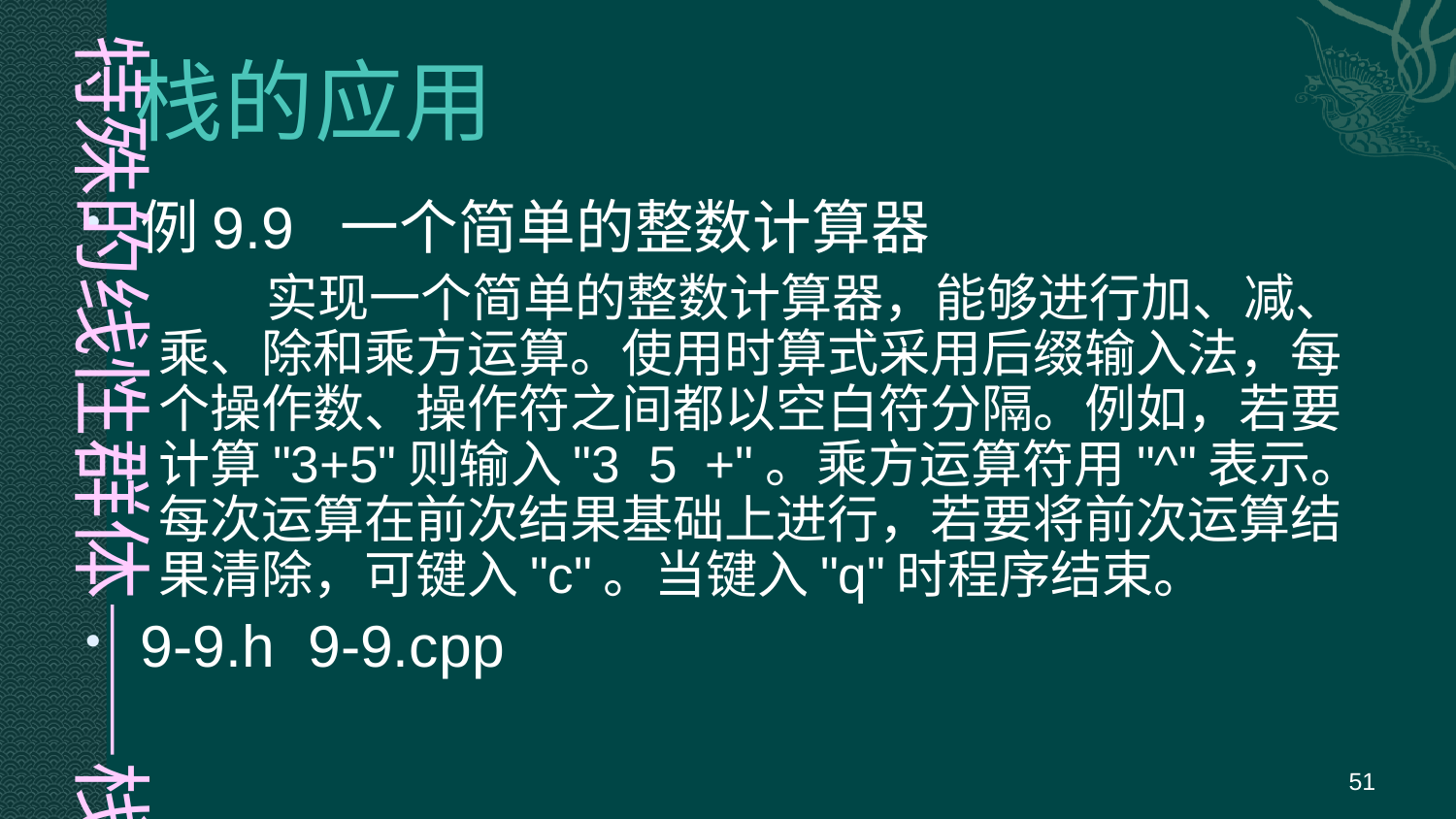

特殊的线性群体——栈
# 栈的应用
例9.9  一个简单的整数计算器
实现一个简单的整数计算器，能够进行加、减、乘、除和乘方运算。使用时算式采用后缀输入法，每个操作数、操作符之间都以空白符分隔。例如，若要计算"3+5"则输入"3  5  +"。乘方运算符用"^"表示。每次运算在前次结果基础上进行，若要将前次运算结果清除，可键入"c"。当键入"q"时程序结束。
9-9.h  9-9.cpp
51